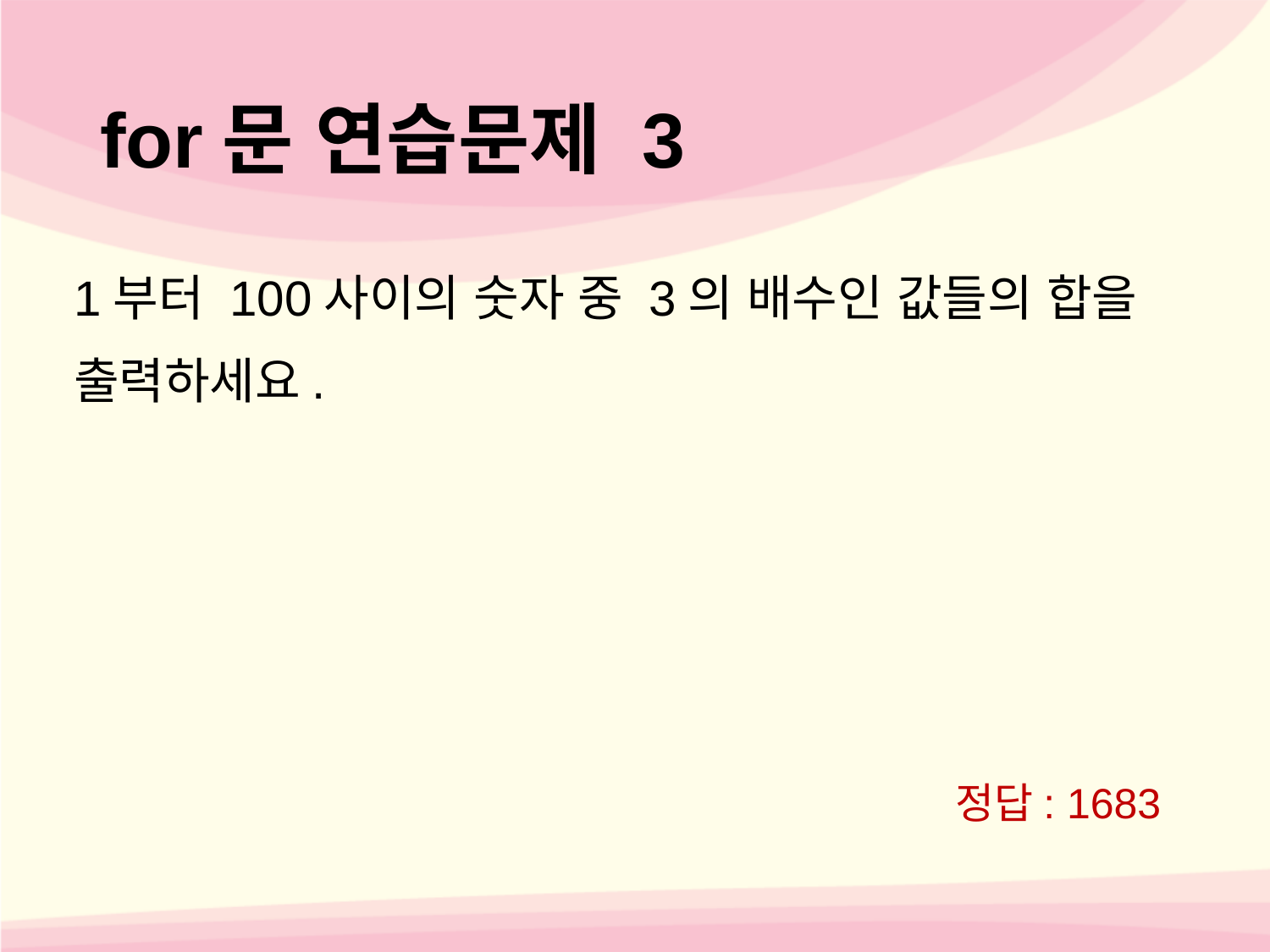

# for문 연습문제 3
1부터 100사이의 숫자 중 3의 배수인 값들의 합을
출력하세요.
정답: 1683